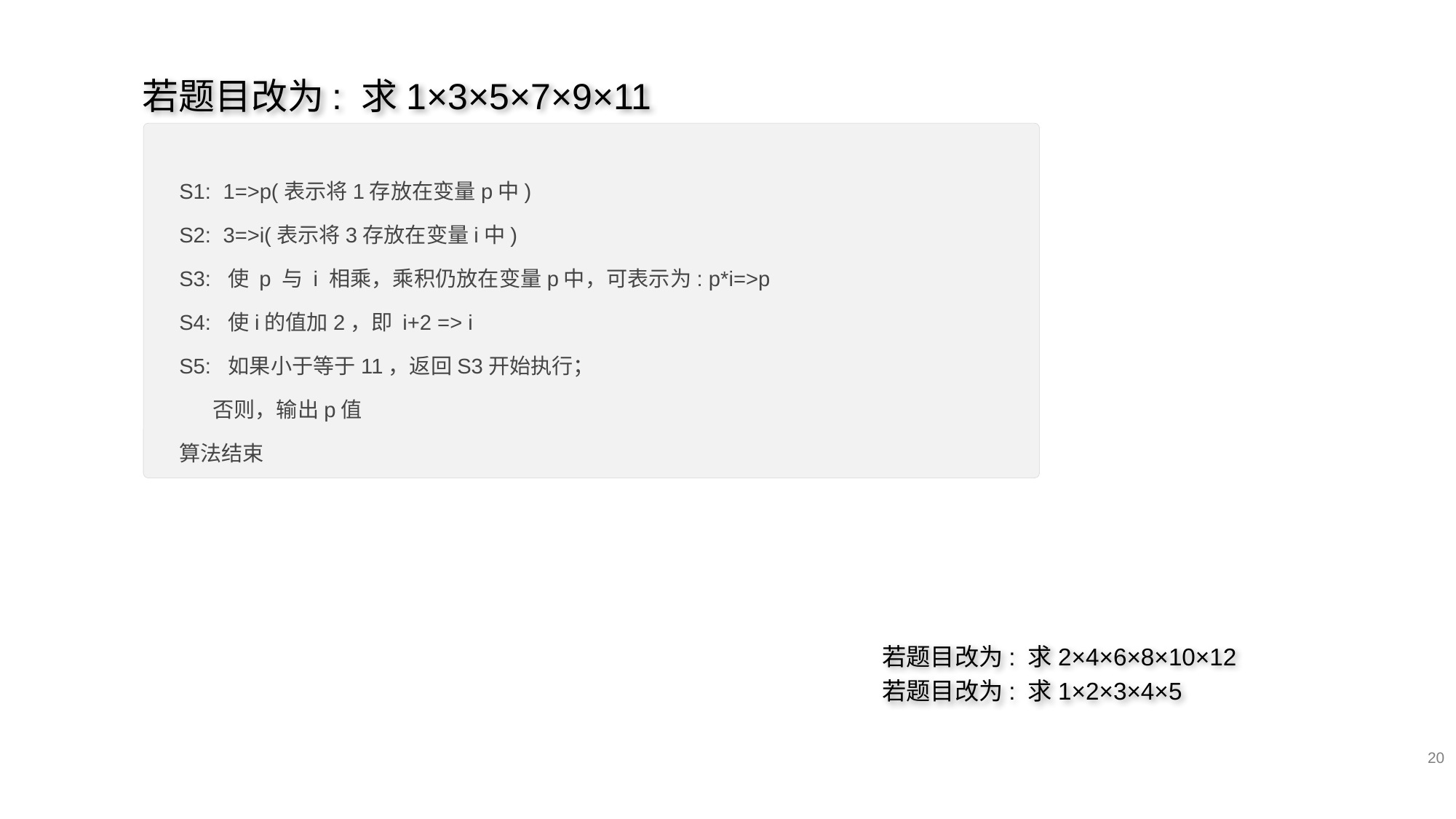

若题目改为: 求1×3×5×7×9×11
S1:  1=>p(表示将1存放在变量p中)
S2:  3=>i(表示将3存放在变量i中)
S3:  使 p 与 i 相乘，乘积仍放在变量p中，可表示为: p*i=>p
S4:  使i的值加2，即 i+2 => i
S5:  如果小于等于11，返回S3开始执行；
      否则，输出p值
算法结束
若题目改为: 求2×4×6×8×10×12
若题目改为: 求1×2×3×4×5
20